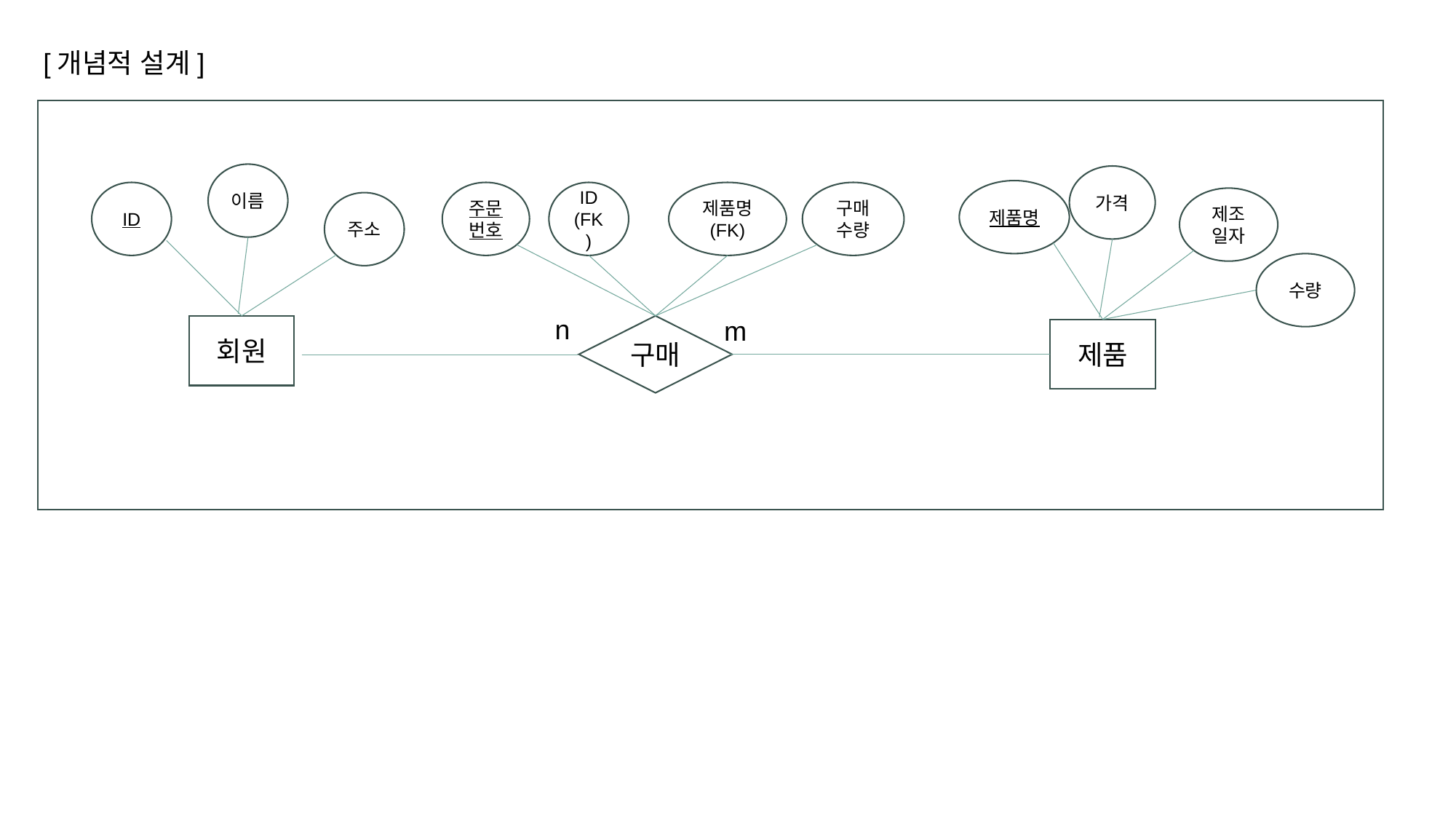

[개념적 설계]

이름
가격
제품명
ID
ID
(FK)
제품명
(FK)
구매수량
주문번호
제조일자
주소
수량
n
m
회원
구매
제품